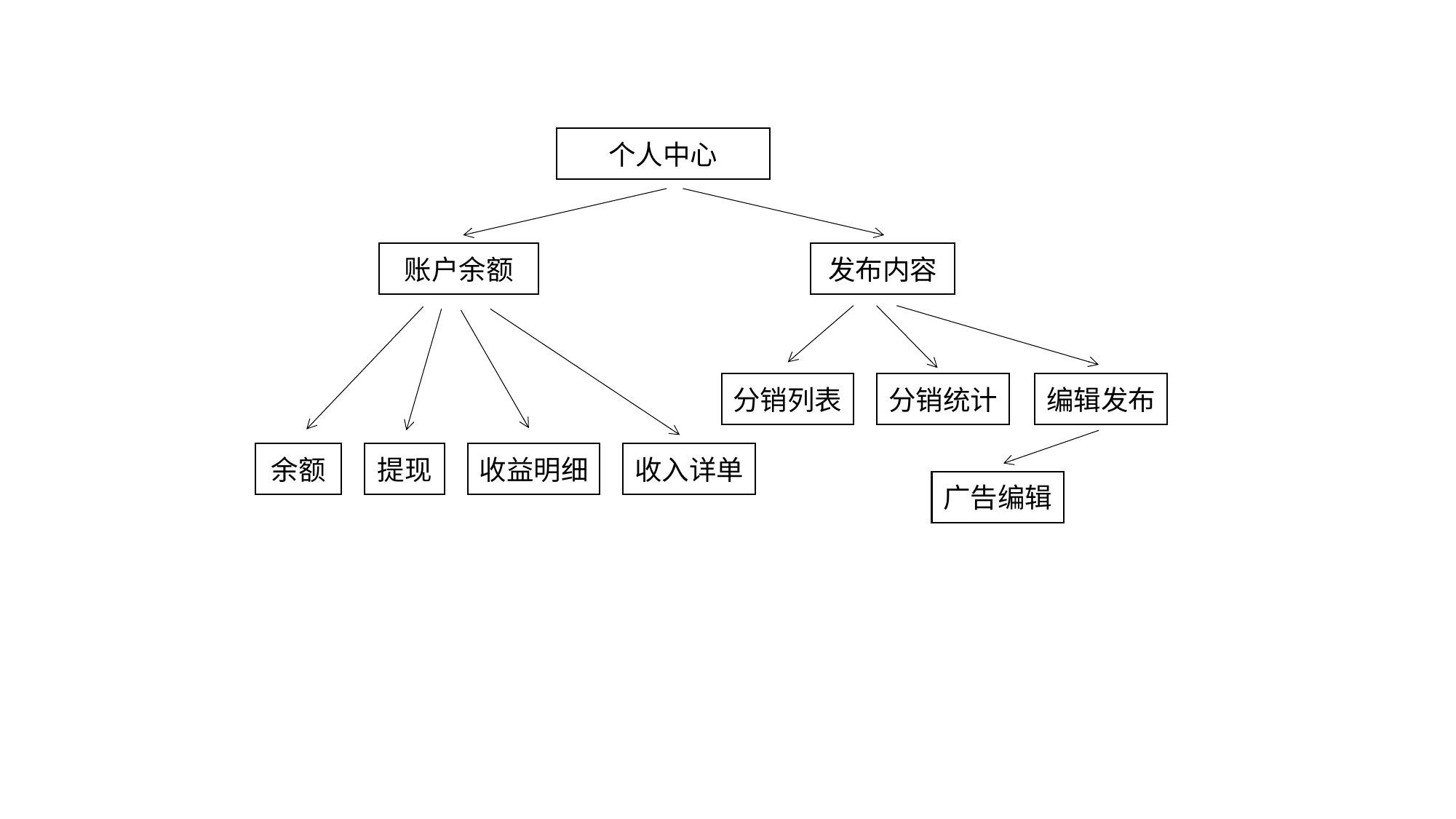

个人中心
账户余额
发布内容
分销列表
分销统计
编辑发布
余额
提现
收益明细
收入详单
广告编辑